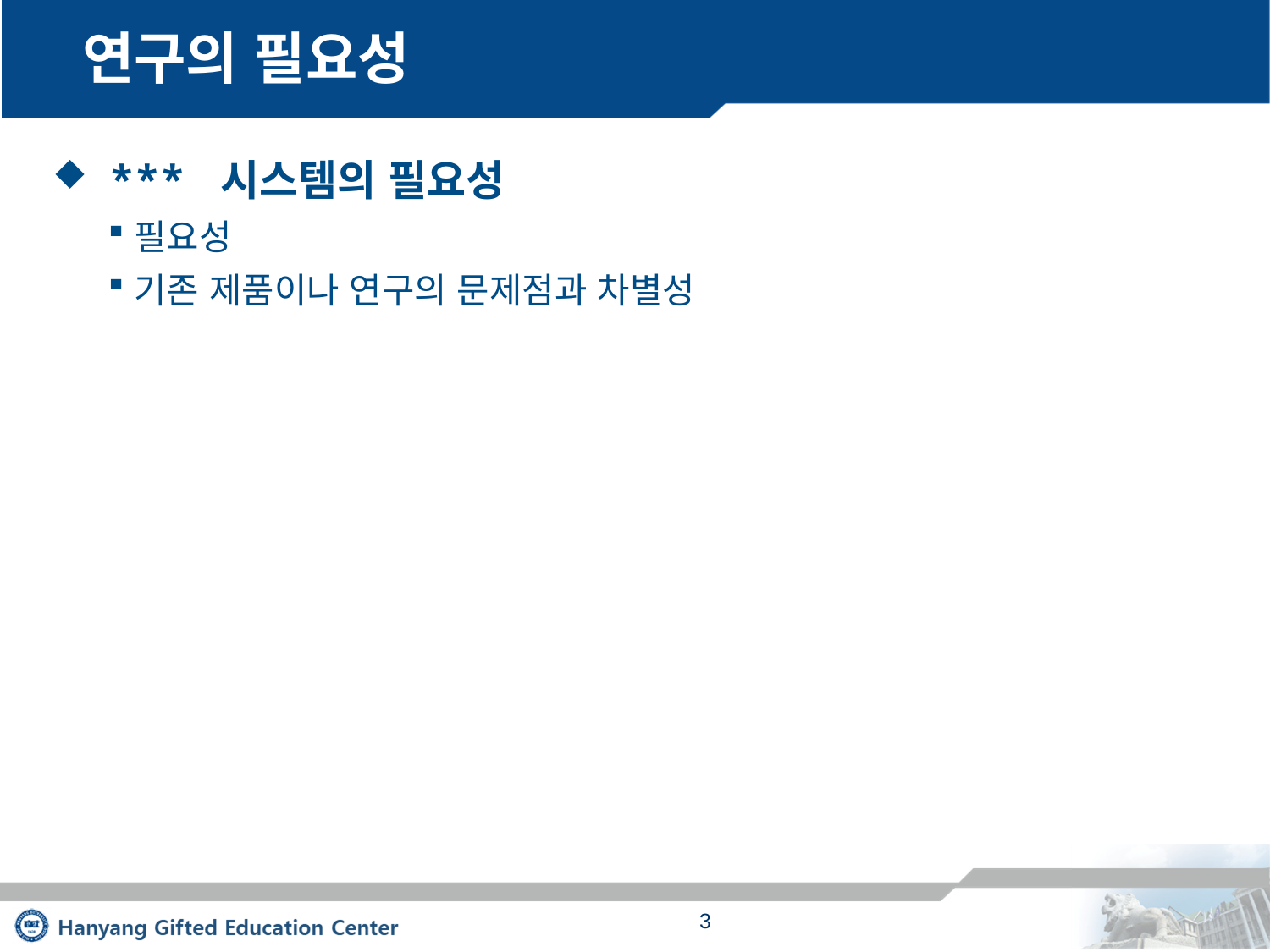

# 연구의 필요성
 *** 시스템의 필요성
필요성
기존 제품이나 연구의 문제점과 차별성